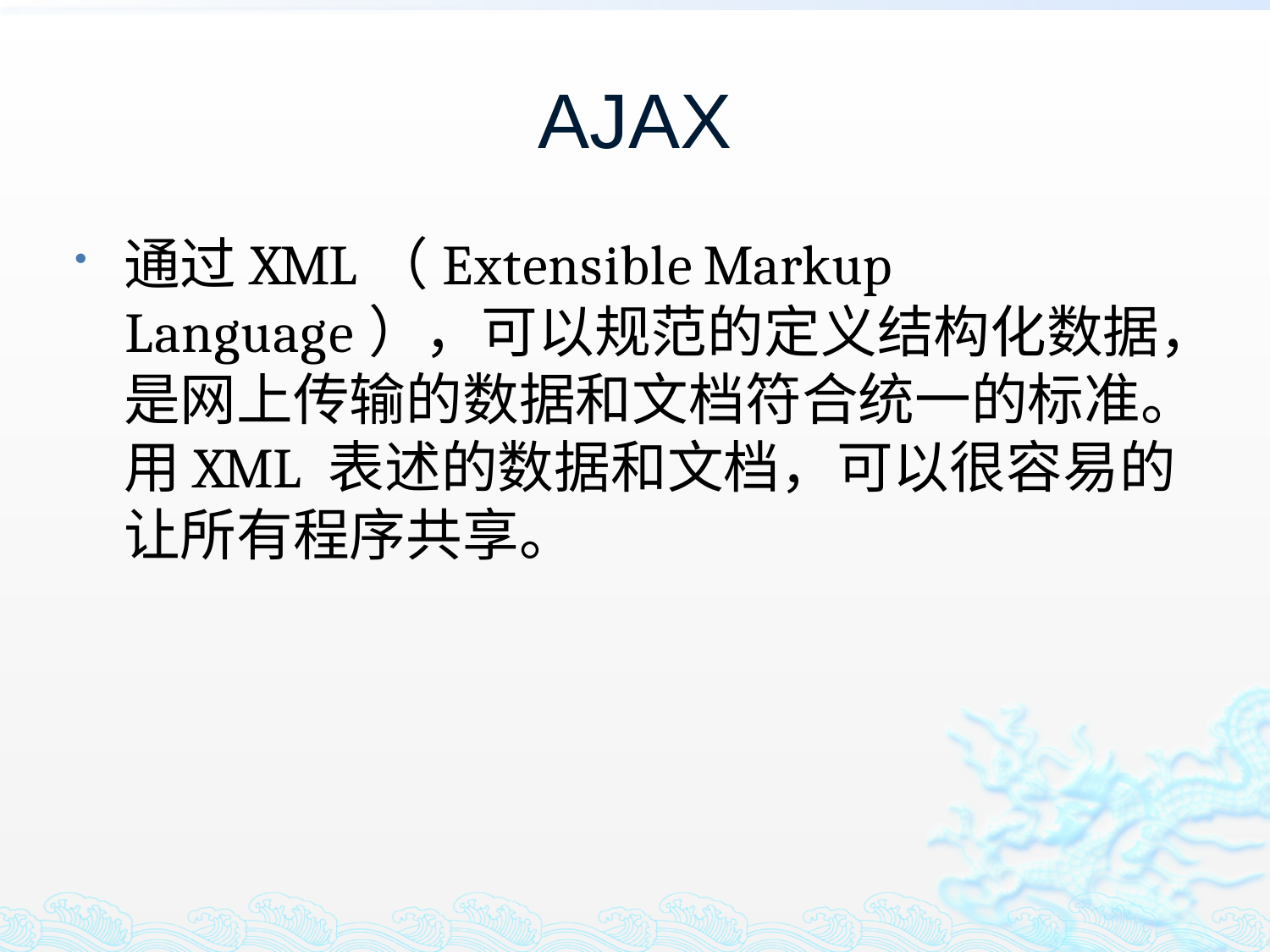

# AJAX
通过XML（Extensible Markup Language），可以规范的定义结构化数据，是网上传输的数据和文档符合统一的标准。用XML 表述的数据和文档，可以很容易的让所有程序共享。